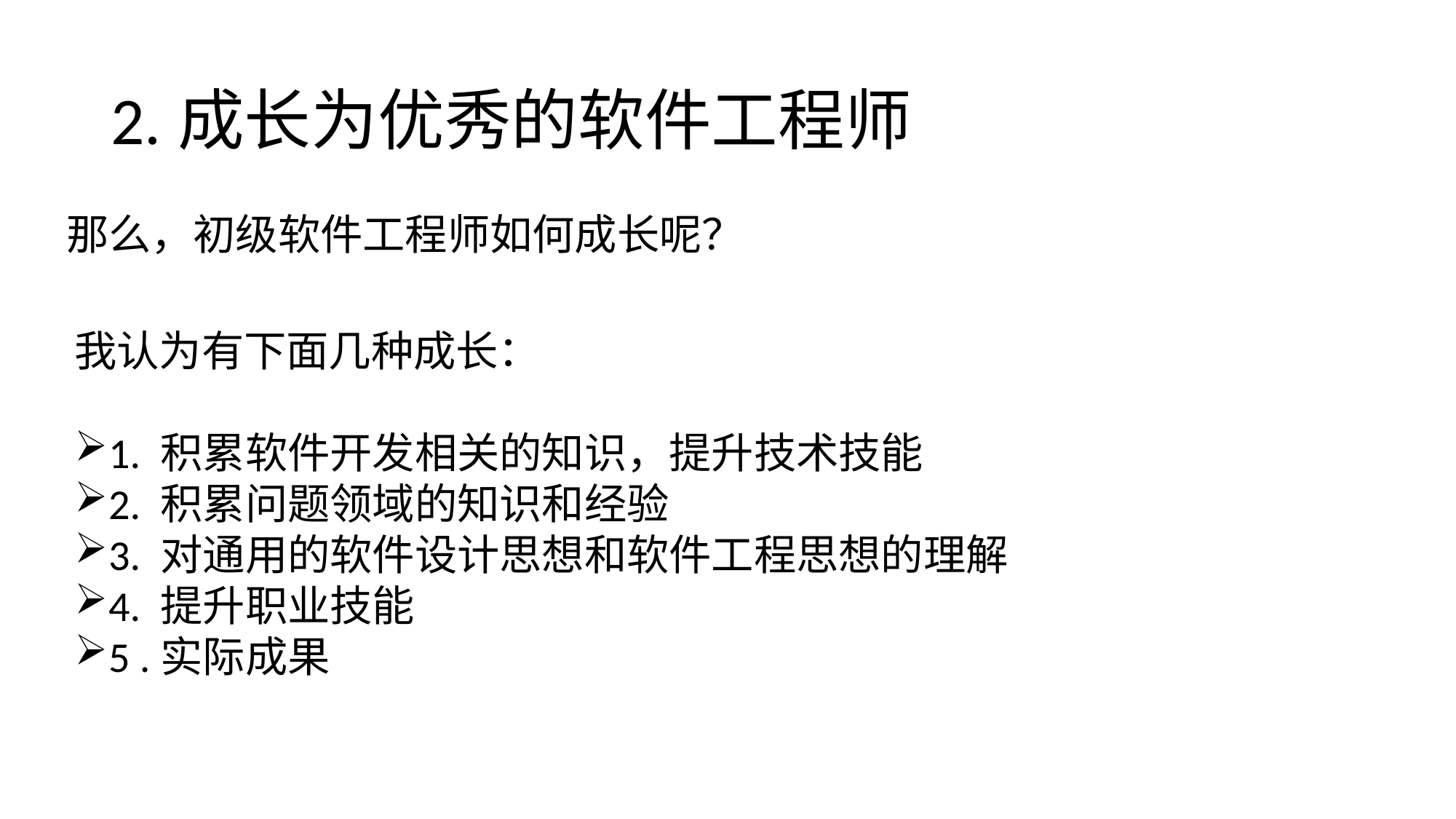

# 2.成长为优秀的软件工程师
那么，初级软件工程师如何成长呢？

我认为有下面几种成长：

1. 积累软件开发相关的知识，提升技术技能
2. 积累问题领域的知识和经验
3. 对通用的软件设计思想和软件工程思想的理解
4. 提升职业技能
5 .实际成果